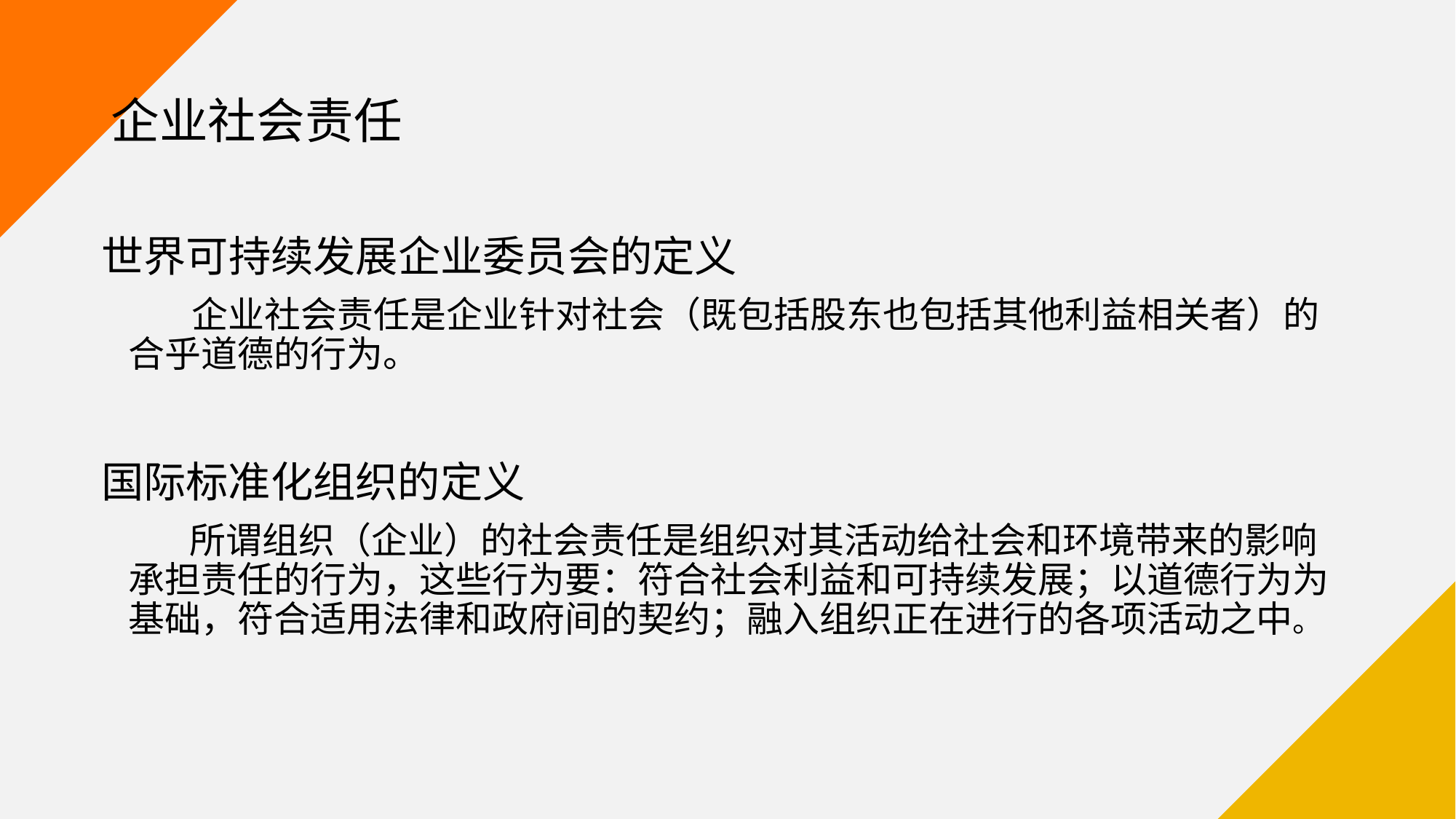

# 企业社会责任
世界可持续发展企业委员会的定义
          企业社会责任是企业针对社会（既包括股东也包括其他利益相关者）的合乎道德的行为。
国际标准化组织的定义
            所谓组织（企业）的社会责任是组织对其活动给社会和环境带来的影响承担责任的行为，这些行为要：符合社会利益和可持续发展；以道德行为为基础，符合适用法律和政府间的契约；融入组织正在进行的各项活动之中。